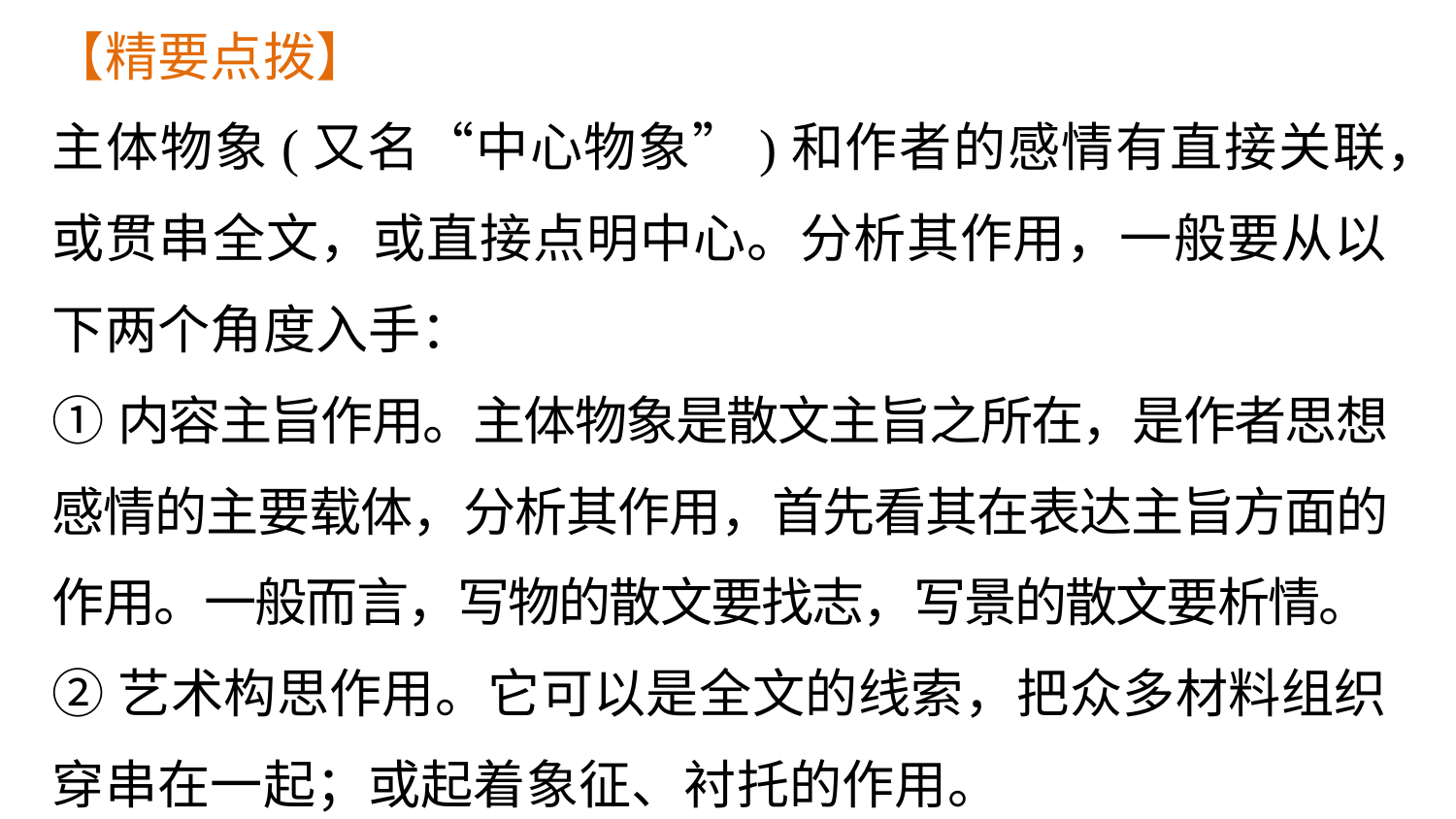

【精要点拨】
主体物象(又名“中心物象”)和作者的感情有直接关联，或贯串全文，或直接点明中心。分析其作用，一般要从以下两个角度入手：
①内容主旨作用。主体物象是散文主旨之所在，是作者思想感情的主要载体，分析其作用，首先看其在表达主旨方面的作用。一般而言，写物的散文要找志，写景的散文要析情。
②艺术构思作用。它可以是全文的线索，把众多材料组织穿串在一起；或起着象征、衬托的作用。